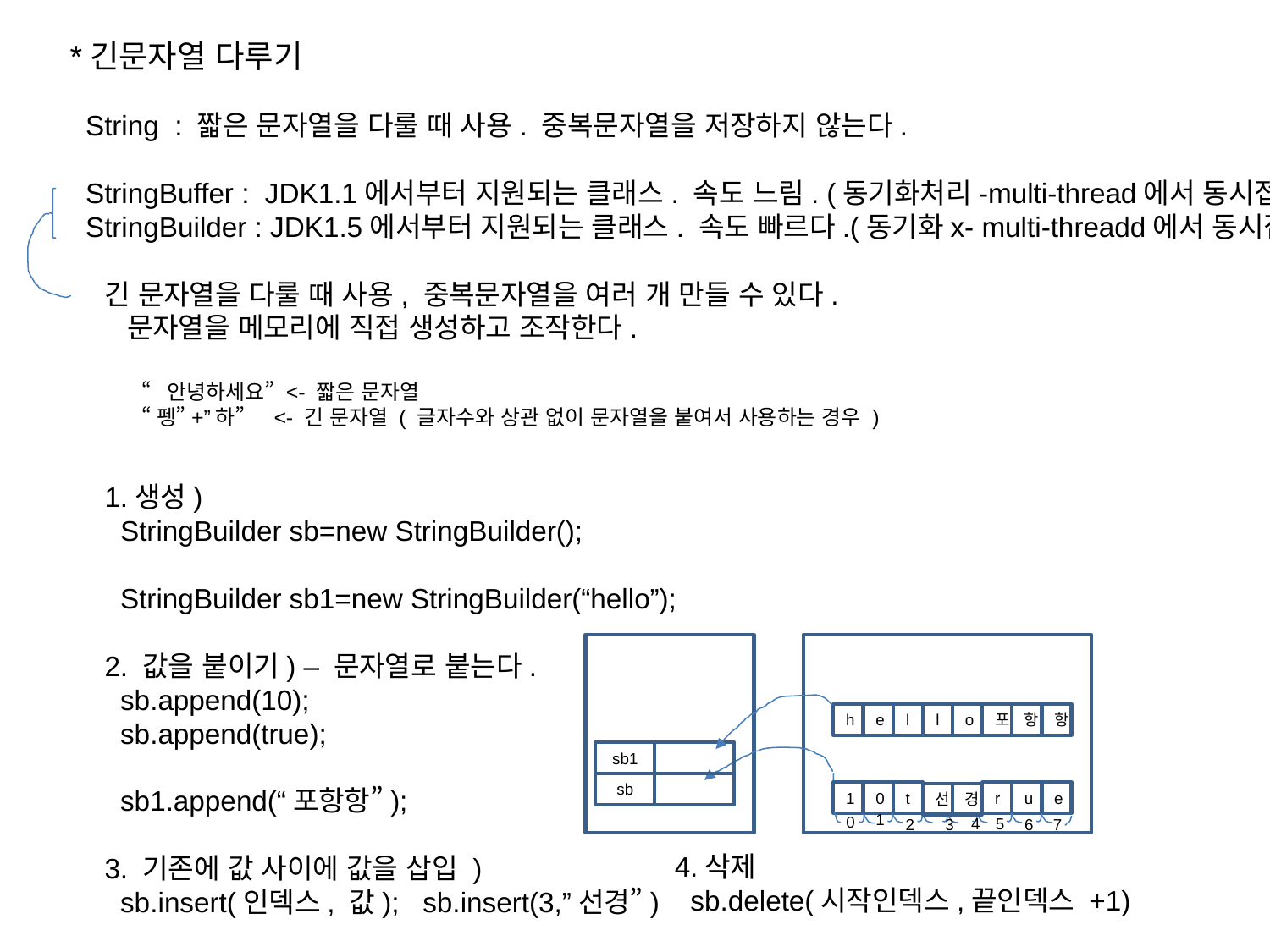

*긴문자열 다루기

  String  : 짧은 문자열을 다룰 때 사용. 중복문자열을 저장하지 않는다.

  StringBuffer :  JDK1.1에서부터 지원되는 클래스. 속도 느림. (동기화처리-multi-thread에서 동시접근 불가능)
  StringBuilder : JDK1.5에서부터 지원되는 클래스. 속도 빠르다.(동기화x- multi-threadd에서 동시접근 가능.)

긴 문자열을 다룰 때 사용, 중복문자열을 여러 개 만들 수 있다.
  문자열을 메모리에 직접 생성하고 조작한다.

1.생성)
  StringBuilder sb=new StringBuilder();

  StringBuilder sb1=new StringBuilder(“hello”);

2. 값을 붙이기) – 문자열로 붙는다.
  sb.append(10);
  sb.append(true);

  sb1.append(“포항항”);

3. 기존에 값 사이에 값을 삽입 )
  sb.insert(인덱스, 값);   sb.insert(3,”선경”)

“안녕하세요” <- 짧은 문자열
“펭”+”하”    <- 긴 문자열 ( 글자수와 상관 없이 문자열을 붙여서 사용하는 경우 )

h
e
l
l
o
포
항
항
sb1

sb

1
0
t
r
u
e
선
경
1
0
5
4
2
3
6
7

4.삭제
  sb.delete(시작인덱스,끝인덱스 +1)